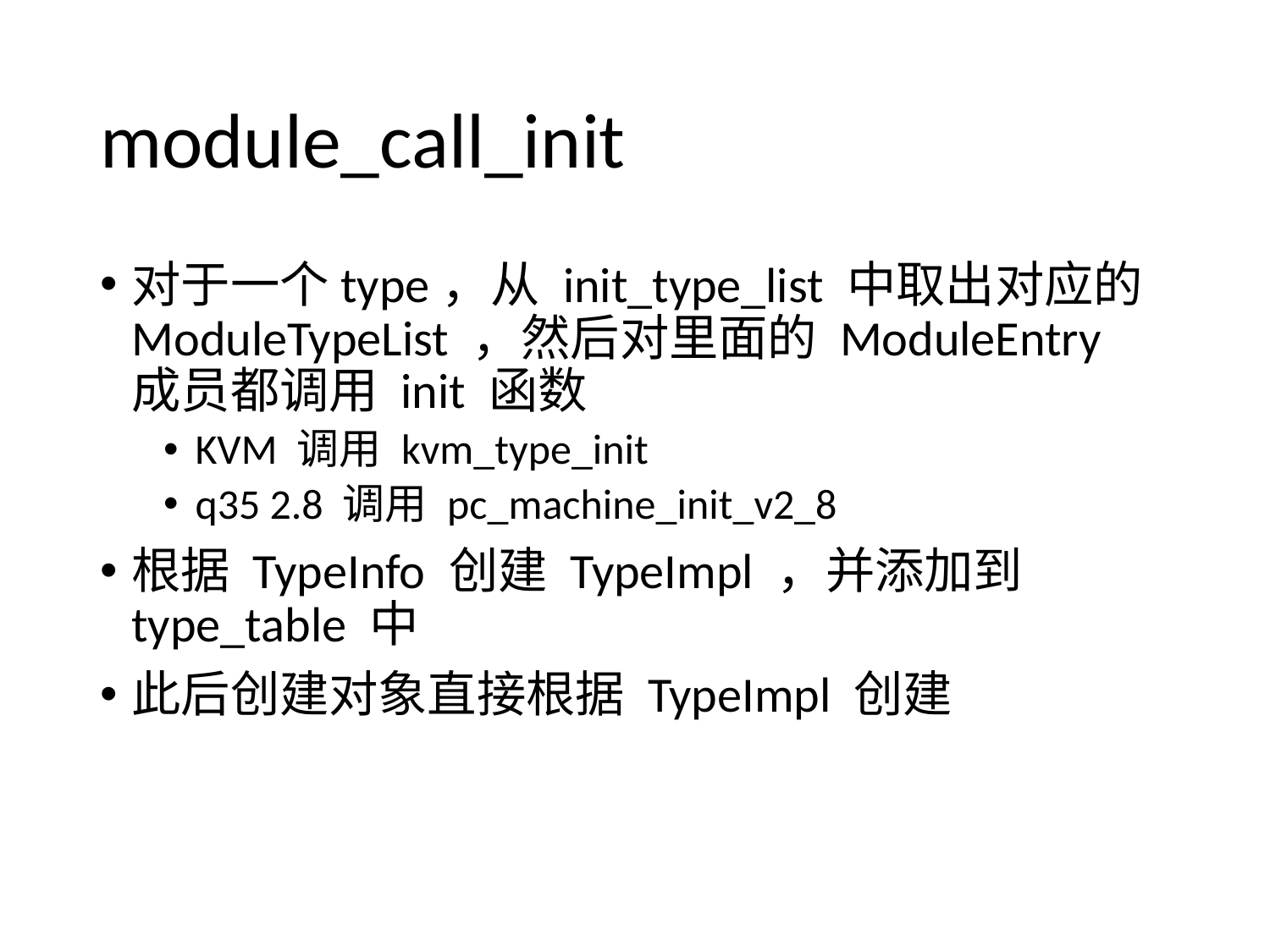

# module_call_init
对于一个type，从 init_type_list 中取出对应的 ModuleTypeList ，然后对里面的 ModuleEntry 成员都调用 init 函数
KVM 调用 kvm_type_init
q35 2.8 调用 pc_machine_init_v2_8
根据 TypeInfo 创建 TypeImpl ，并添加到 type_table 中
此后创建对象直接根据 TypeImpl 创建